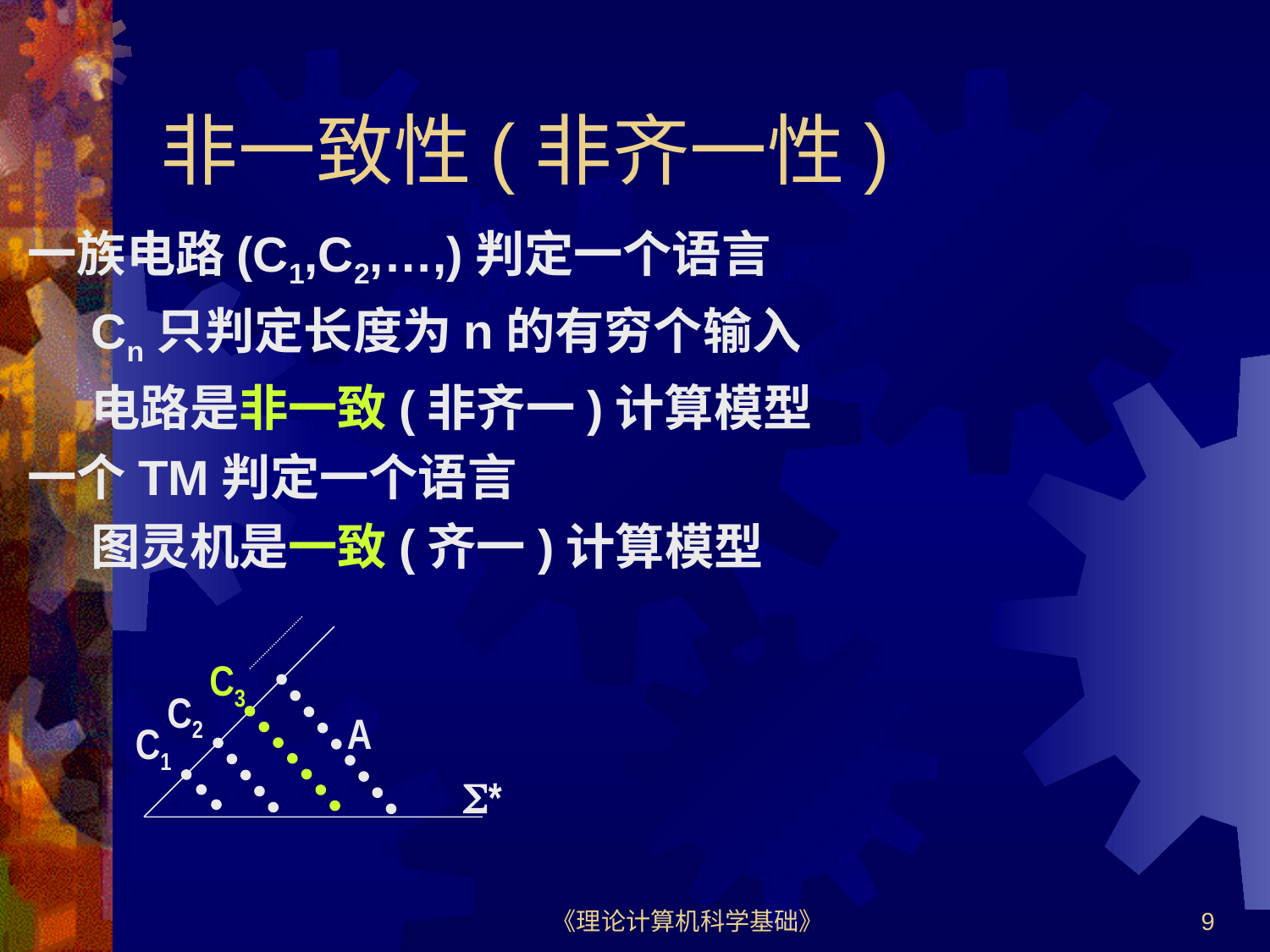

# 非一致性(非齐一性)
一族电路(C1,C2,…,)判定一个语言
Cn只判定长度为n的有穷个输入
电路是非一致(非齐一)计算模型
一个TM判定一个语言
图灵机是一致(齐一)计算模型

C3
C2

A
C1

Σ*

《理论计算机科学基础》
9